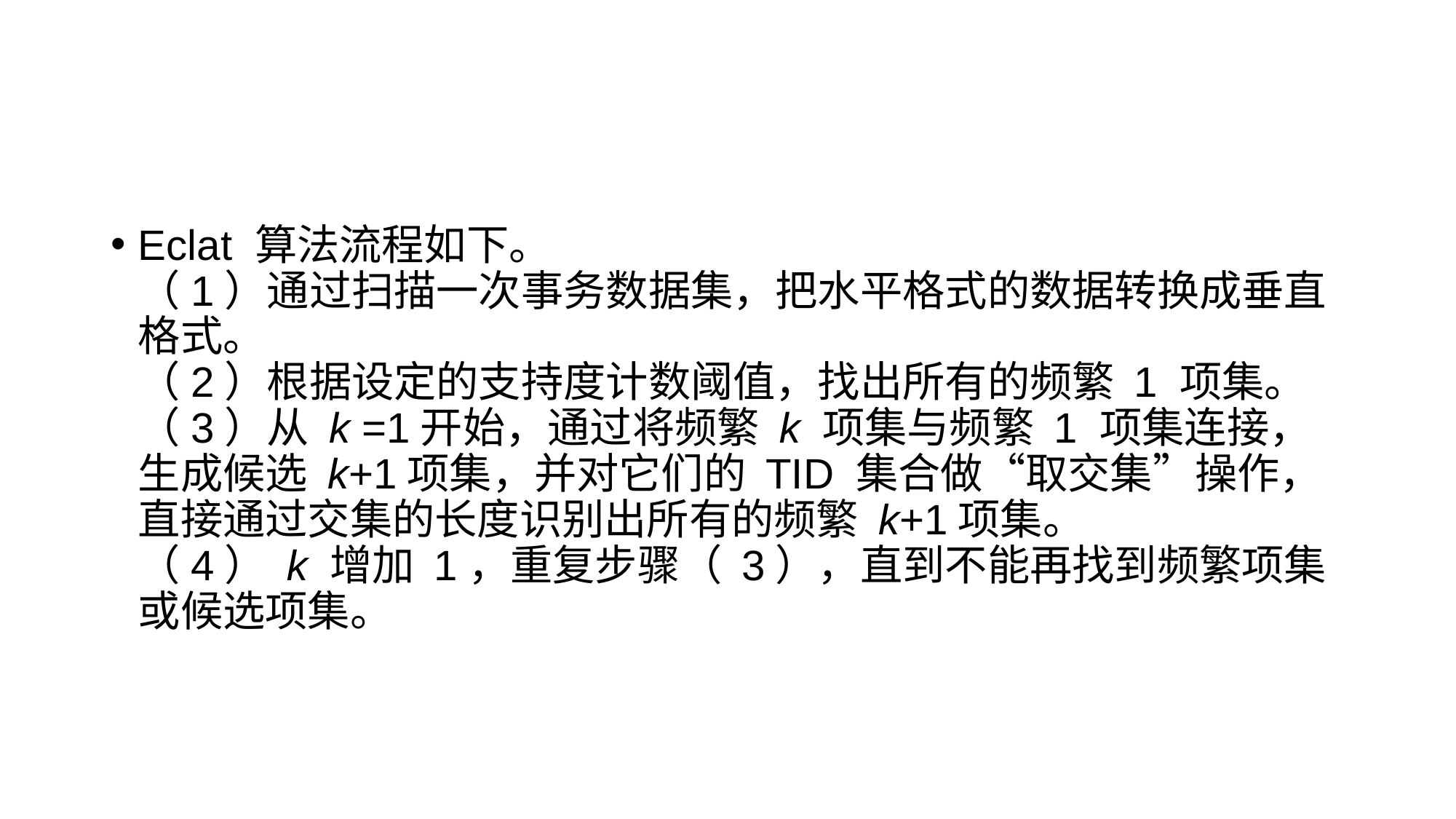

#
Eclat 算法流程如下。
（1）通过扫描一次事务数据集，把水平格式的数据转换成垂直格式。
（2）根据设定的支持度计数阈值，找出所有的频繁 1 项集。
（3）从 k =1开始，通过将频繁 k 项集与频繁 1 项集连接，生成候选 k+1项集，并对它们的 TID 集合做“取交集”操作，直接通过交集的长度识别出所有的频繁 k+1项集。
（4） k 增加 1，重复步骤（ 3），直到不能再找到频繁项集或候选项集。